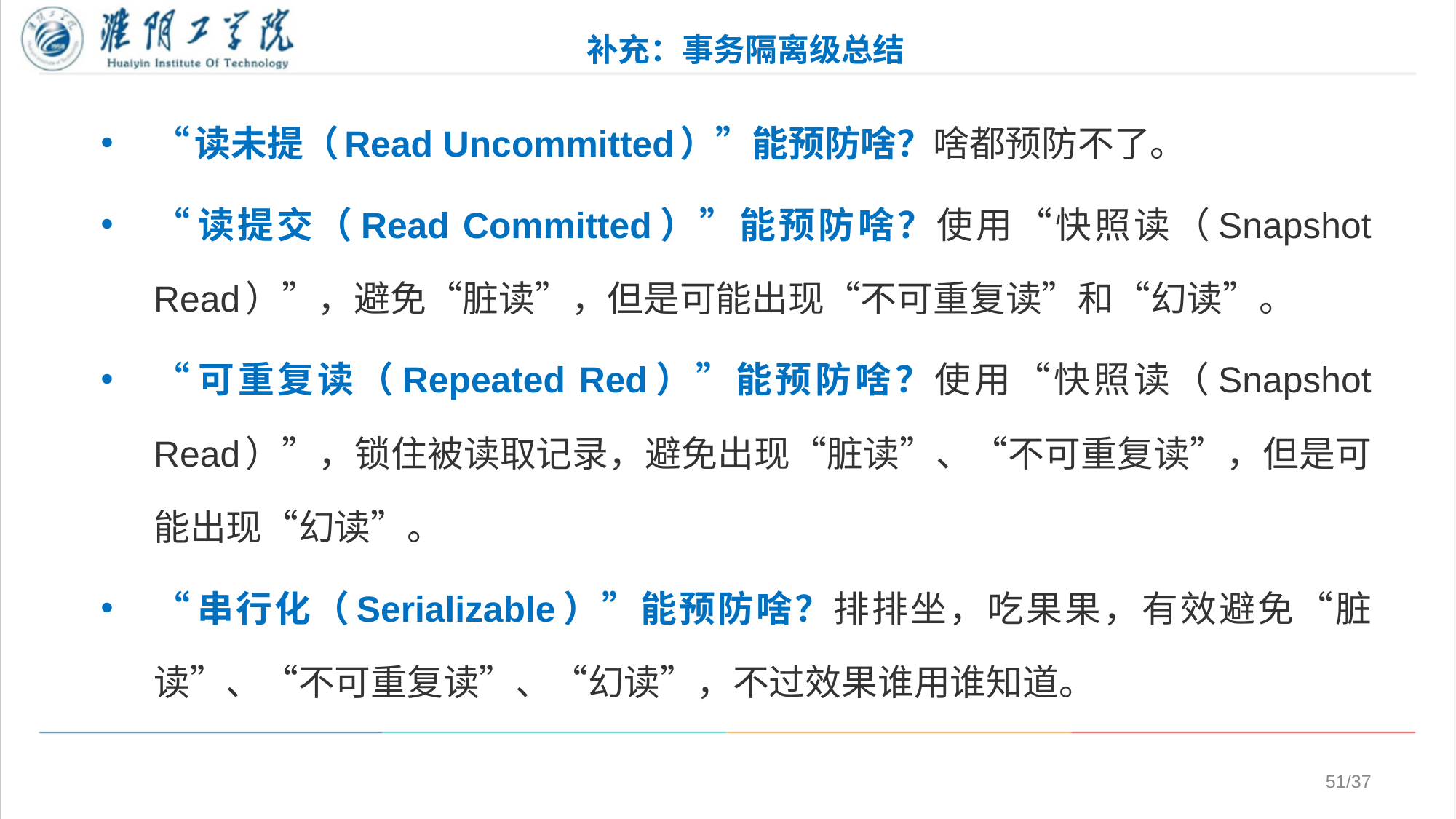

# 补充：事务隔离级总结
“读未提（Read Uncommitted）”能预防啥？啥都预防不了。
“读提交（Read Committed）”能预防啥？使用“快照读（Snapshot Read）”，避免“脏读”，但是可能出现“不可重复读”和“幻读”。
“可重复读（Repeated Red）”能预防啥？使用“快照读（Snapshot Read）”，锁住被读取记录，避免出现“脏读”、“不可重复读”，但是可能出现“幻读”。
“串行化（Serializable）”能预防啥？排排坐，吃果果，有效避免“脏读”、“不可重复读”、“幻读”，不过效果谁用谁知道。

51/37